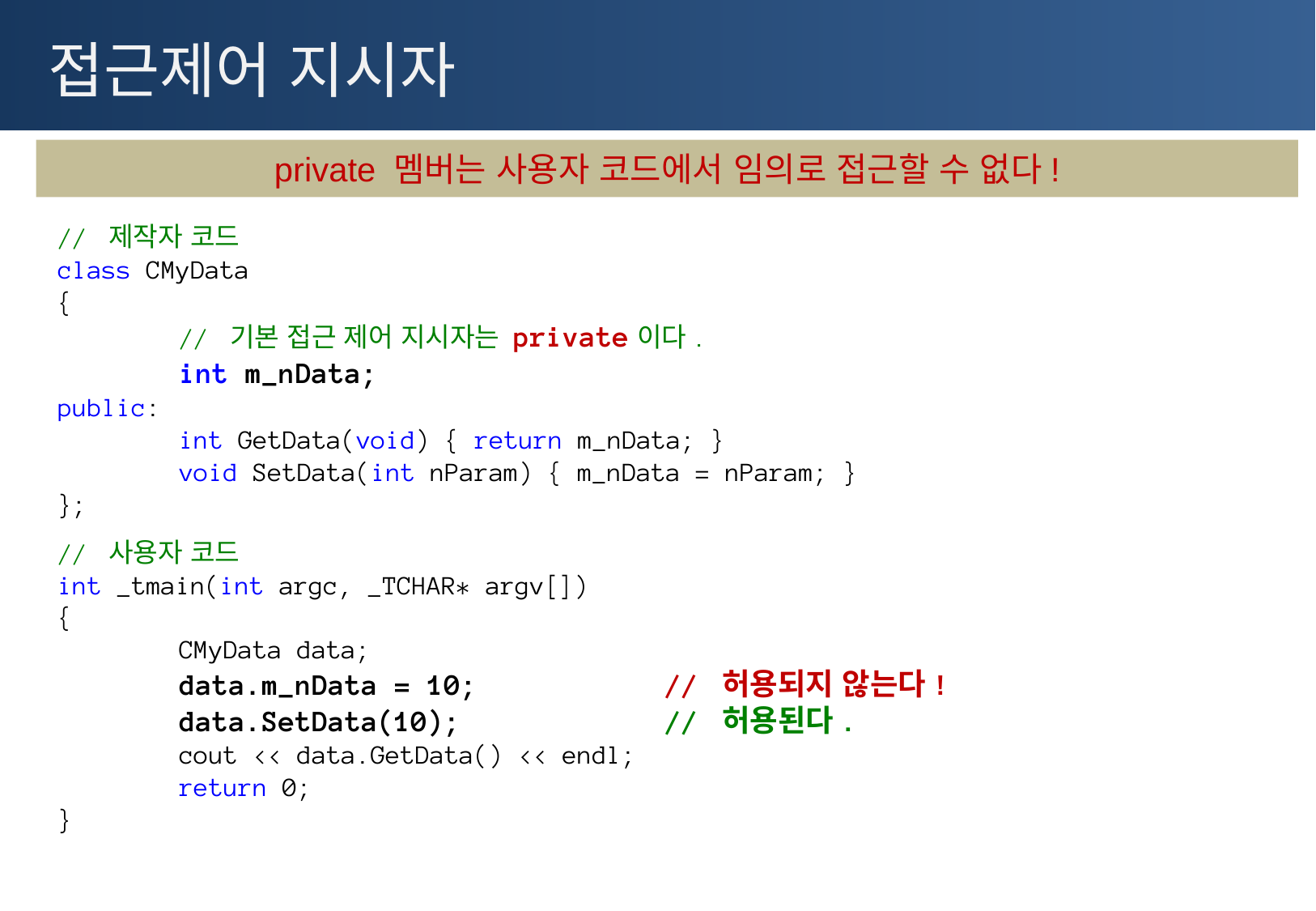

# 접근제어 지시자
private 멤버는 사용자 코드에서 임의로 접근할 수 없다!
// 제작자 코드
class CMyData
{
	// 기본 접근 제어 지시자는 private이다.
	int m_nData;
public:
	int GetData(void) { return m_nData; }
	void SetData(int nParam) { m_nData = nParam; }
};

// 사용자 코드
int _tmain(int argc, _TCHAR* argv[])
{
	CMyData data;
	data.m_nData = 10;		// 허용되지 않는다!
	data.SetData(10);		// 허용된다.
	cout << data.GetData() << endl;
	return 0;
}